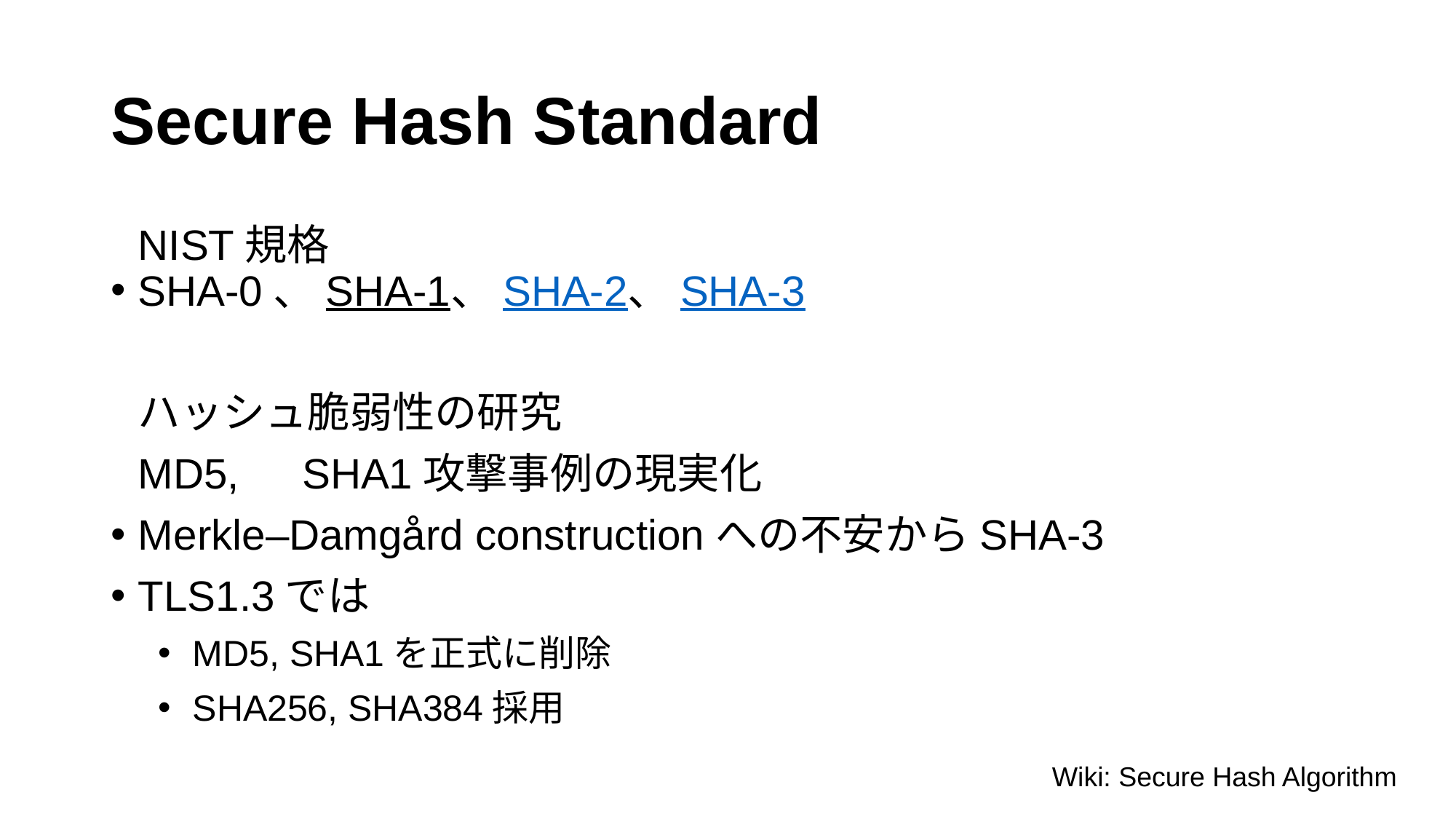

# Secure Hash Standard
NIST規格
SHA-0、SHA-1、SHA-2、SHA-3

ハッシュ脆弱性の研究
MD5,　SHA1攻撃事例の現実化
Merkle–Damgård constructionへの不安からSHA-3
TLS1.3では
MD5, SHA1を正式に削除
SHA256, SHA384採用
Wiki: Secure Hash Algorithm